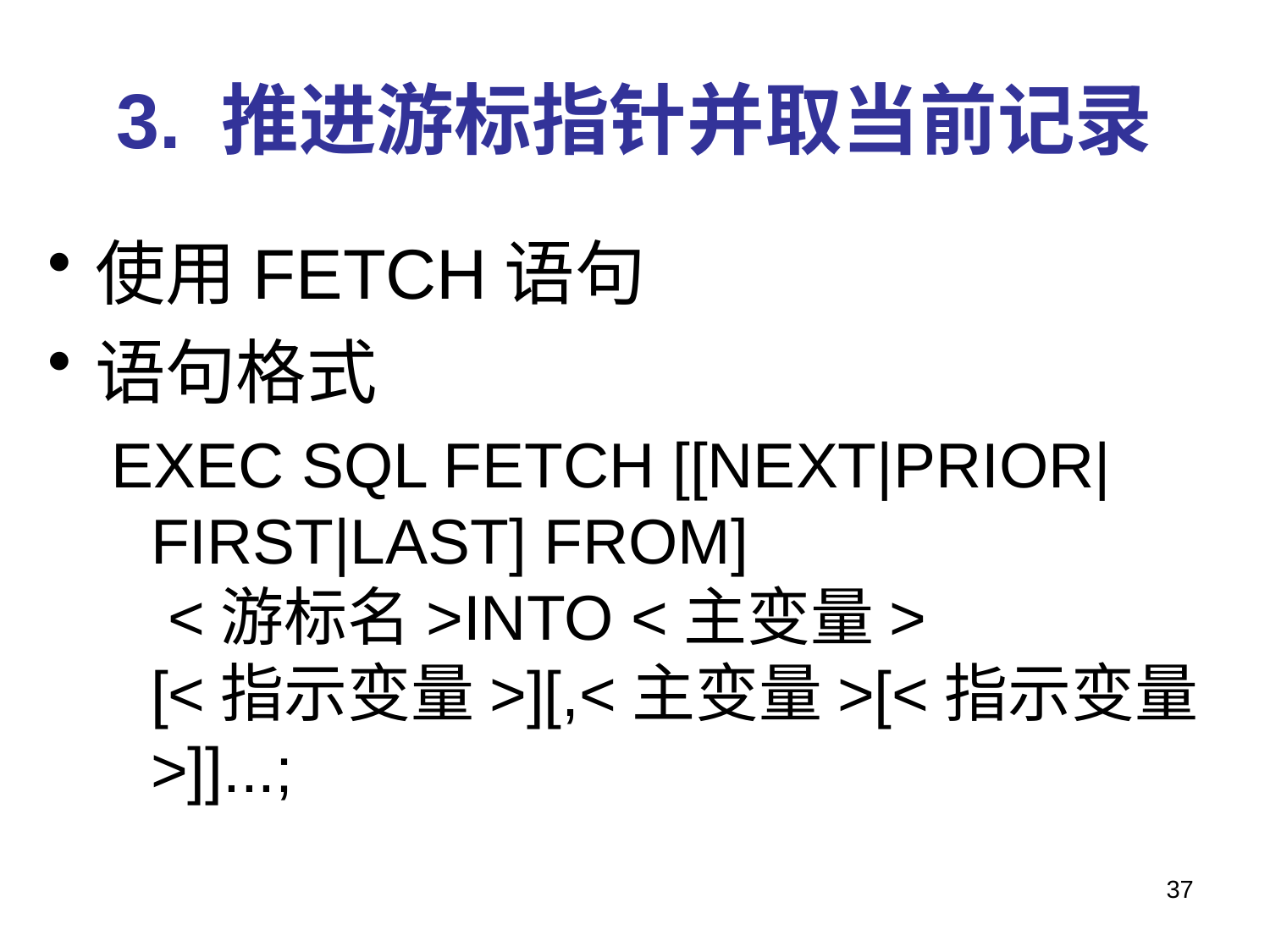

# 3. 推进游标指针并取当前记录
使用FETCH语句
语句格式
EXEC SQL FETCH [[NEXT|PRIOR|FIRST|LAST] FROM]
 <游标名>INTO <主变量>
[<指示变量>][,<主变量>[<指示变量>]]...;
37